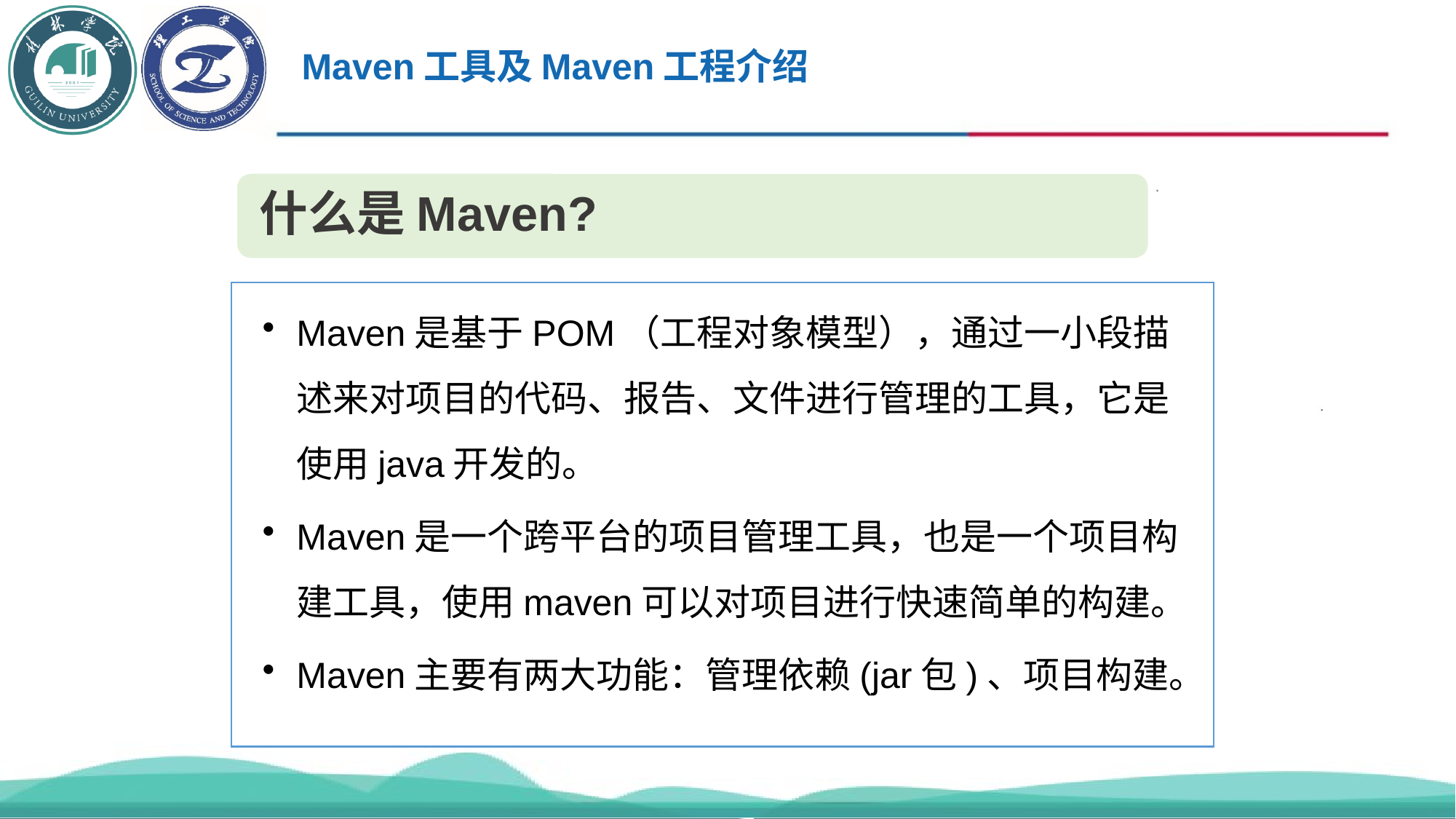

Maven工具及Maven工程介绍

Maven是基于POM（工程对象模型），通过一小段描述来对项目的代码、报告、文件进行管理的工具，它是使用java开发的。
Maven是一个跨平台的项目管理工具，也是一个项目构建工具，使用maven可以对项目进行快速简单的构建。
Maven主要有两大功能：管理依赖(jar包)、项目构建。

什么是Maven?